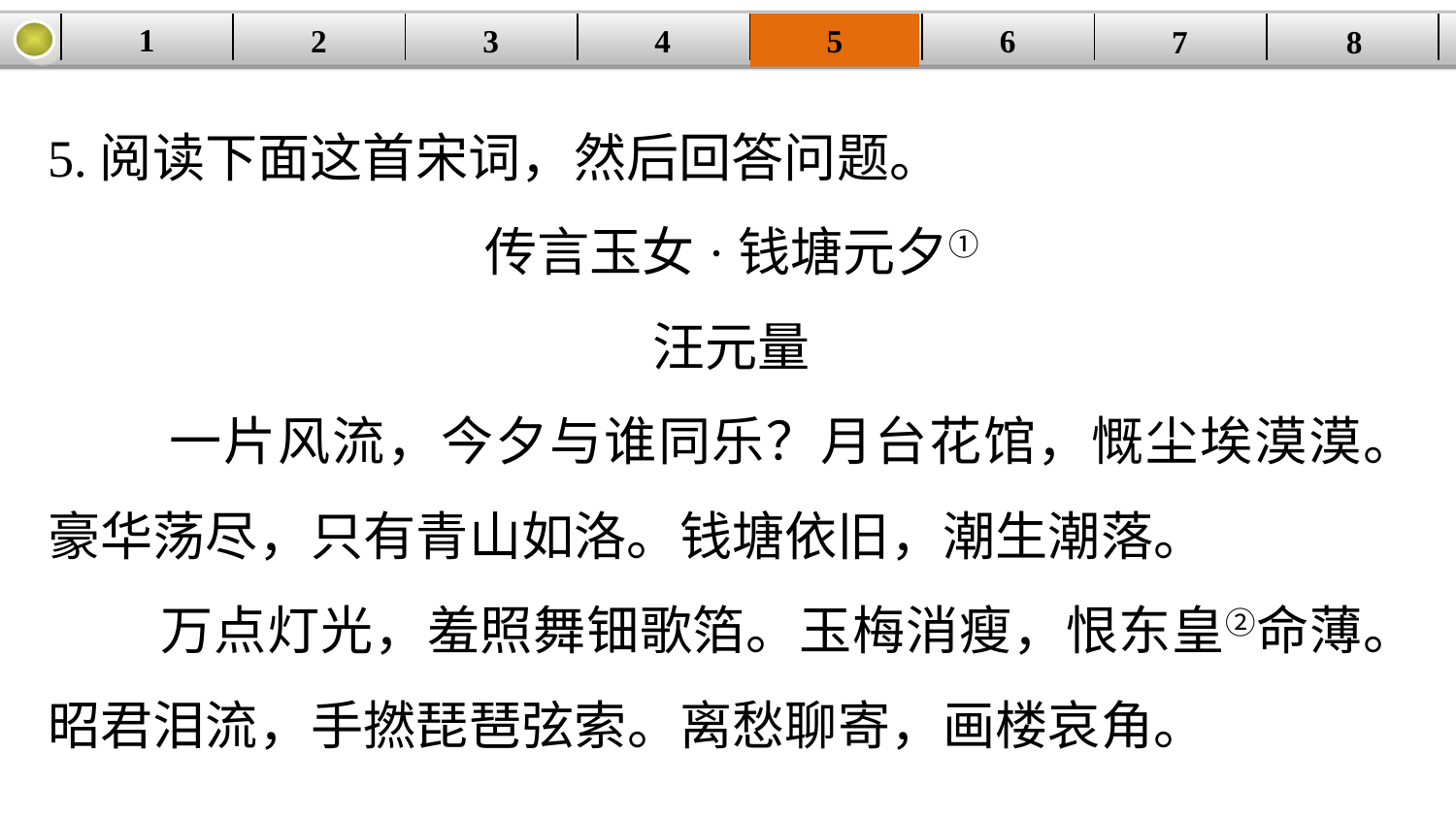

1
2
3
4
|  |  |  |  |  |  |  |  |
| --- | --- | --- | --- | --- | --- | --- | --- |
5
6
7
8

5.阅读下面这首宋词，然后回答问题。
传言玉女·钱塘元夕①
汪元量
        一片风流，今夕与谁同乐？月台花馆，慨尘埃漠漠。豪华荡尽，只有青山如洛。钱塘依旧，潮生潮落。
        万点灯光，羞照舞钿歌箔。玉梅消瘦，恨东皇②命薄。昭君泪流，手撚琵琶弦索。离愁聊寄，画楼哀角。